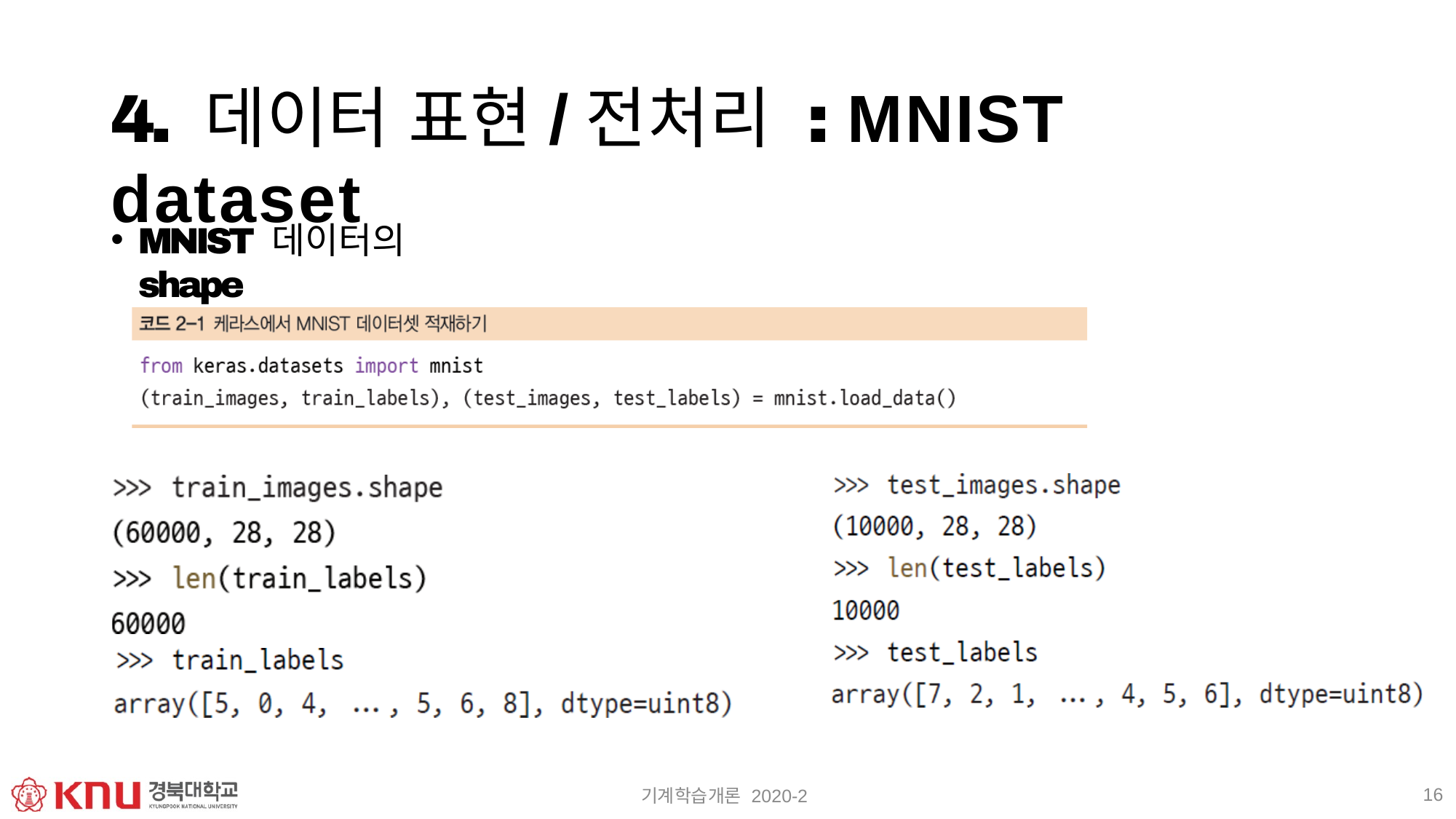

# 4. 데이터 표현/전처리 : MNIST dataset
MNIST 데이터의 shape

16
기계학습개론 2020-2